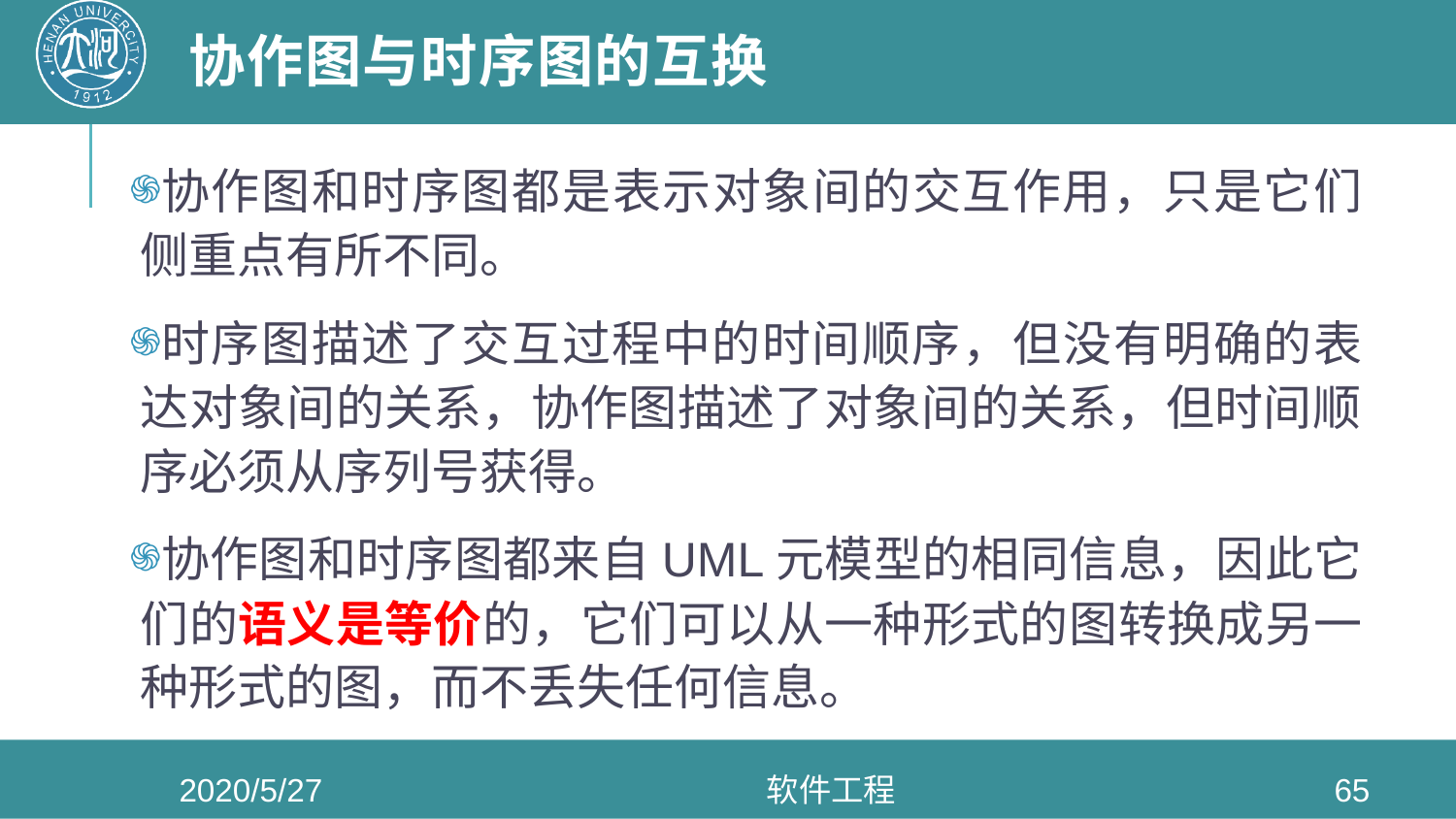

# 协作图与时序图的互换
协作图和时序图都是表示对象间的交互作用，只是它们侧重点有所不同。
时序图描述了交互过程中的时间顺序，但没有明确的表达对象间的关系，协作图描述了对象间的关系，但时间顺序必须从序列号获得。
协作图和时序图都来自UML元模型的相同信息，因此它们的语义是等价的，它们可以从一种形式的图转换成另一种形式的图，而不丢失任何信息。
2020/5/27
软件工程
65